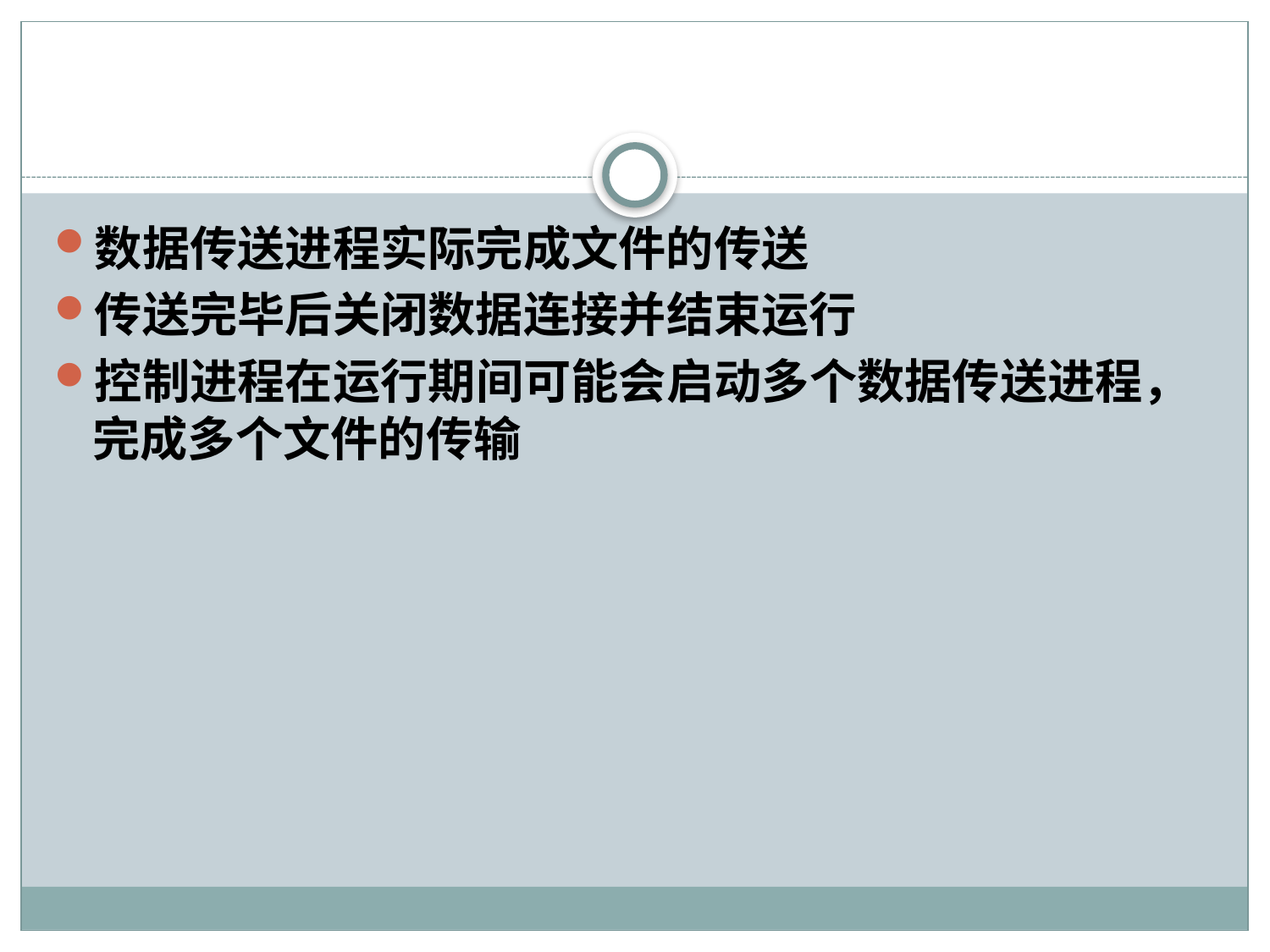

#
数据传送进程实际完成文件的传送
传送完毕后关闭数据连接并结束运行
控制进程在运行期间可能会启动多个数据传送进程，完成多个文件的传输